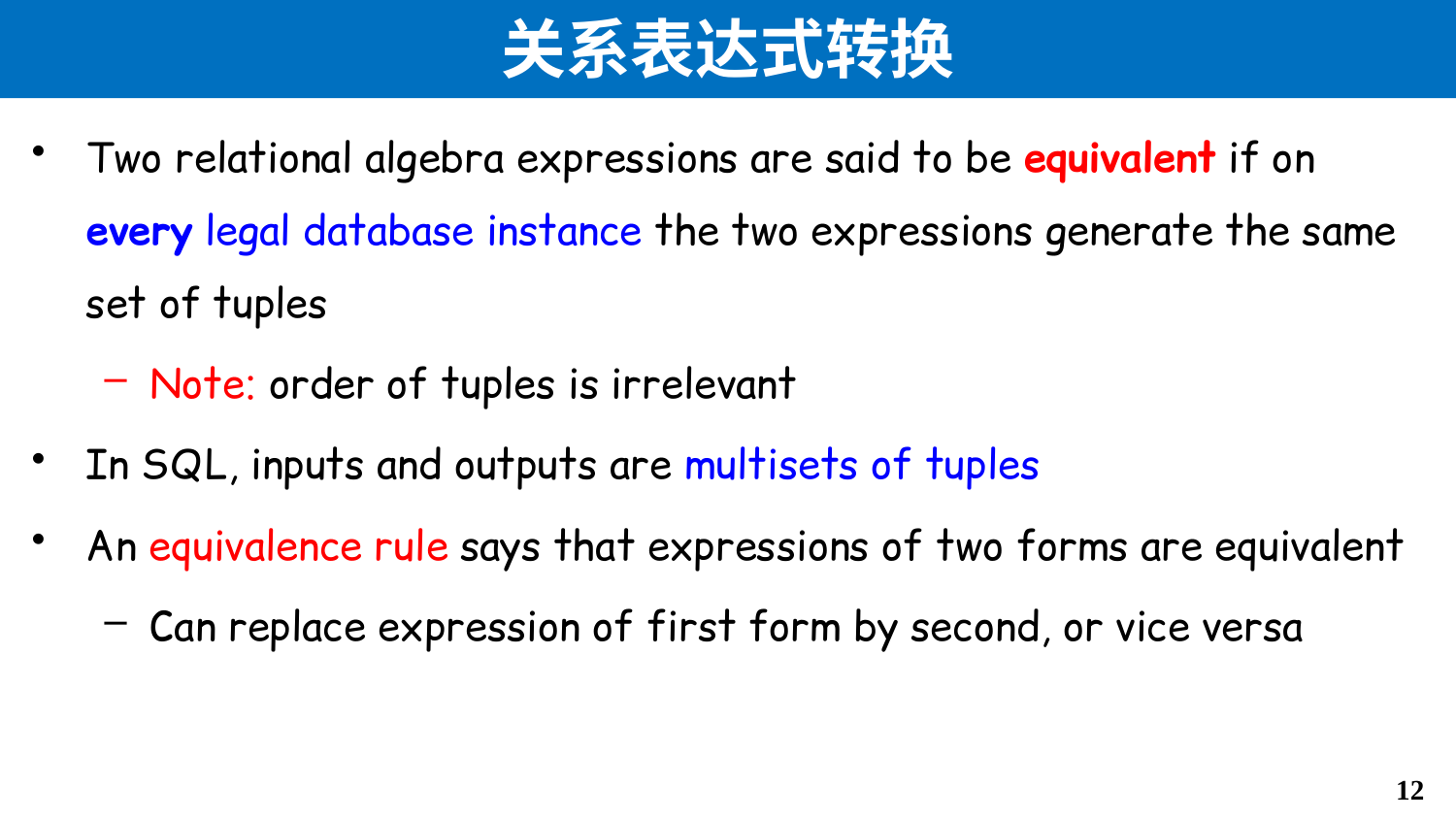

# 关系表达式转换
Two relational algebra expressions are said to be equivalent if on every legal database instance the two expressions generate the same set of tuples
Note: order of tuples is irrelevant
In SQL, inputs and outputs are multisets of tuples
An equivalence rule says that expressions of two forms are equivalent
Can replace expression of first form by second, or vice versa